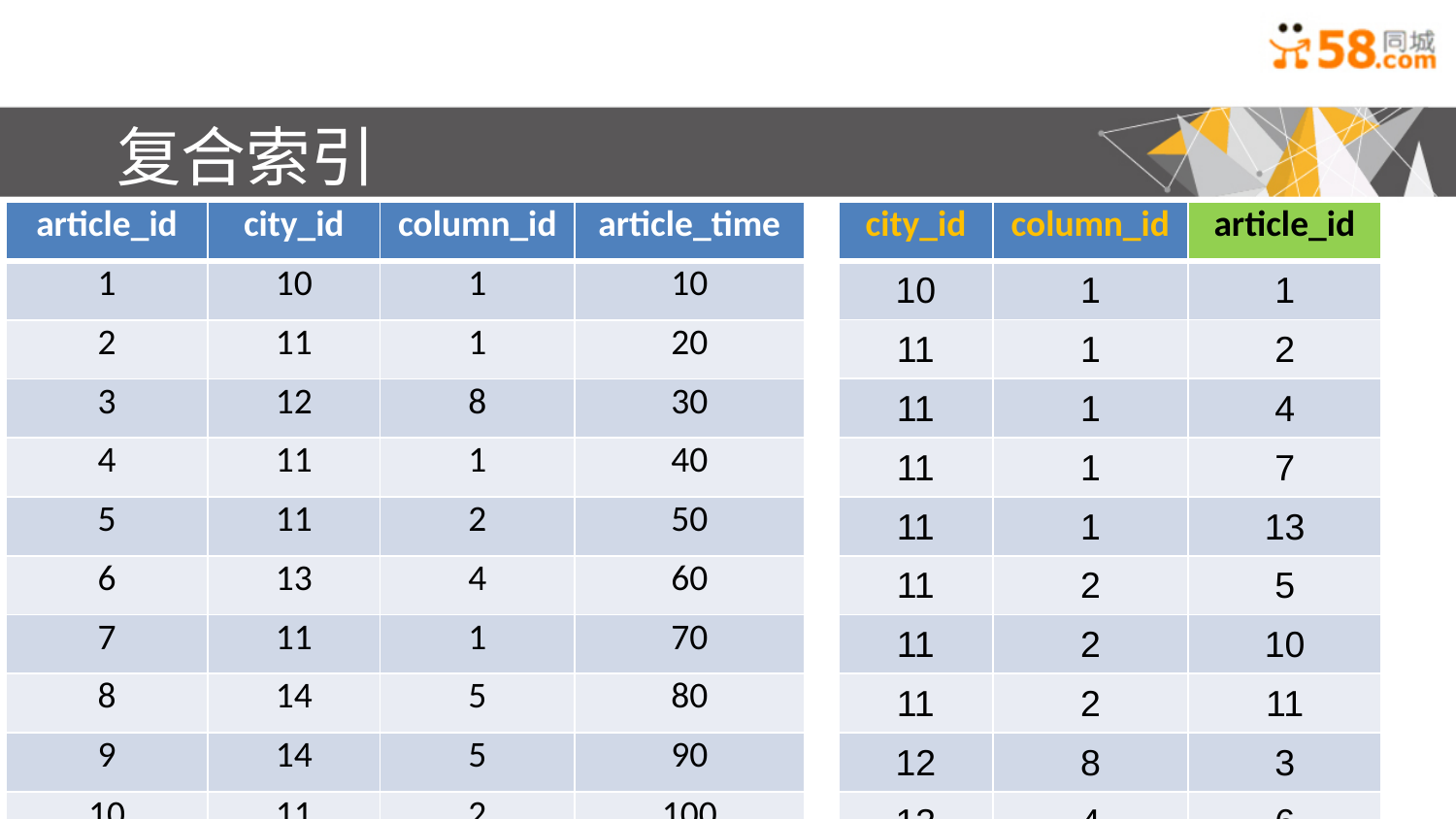

复合索引
| city\_id | column\_id | article\_id |
| --- | --- | --- |
| 10 | 1 | 1 |
| 11 | 1 | 2 |
| 11 | 1 | 4 |
| 11 | 1 | 7 |
| 11 | 1 | 13 |
| 11 | 2 | 5 |
| 11 | 2 | 10 |
| 11 | 2 | 11 |
| 12 | 8 | 3 |
| 13 | 4 | 6 |
| 14 | 5 | 8 |
| 14 | 5 | 9 |
| 15 | 6 | 12 |
| article\_id | city\_id | column\_id | article\_time |
| --- | --- | --- | --- |
| 1 | 10 | 1 | 10 |
| 2 | 11 | 1 | 20 |
| 3 | 12 | 8 | 30 |
| 4 | 11 | 1 | 40 |
| 5 | 11 | 2 | 50 |
| 6 | 13 | 4 | 60 |
| 7 | 11 | 1 | 70 |
| 8 | 14 | 5 | 80 |
| 9 | 14 | 5 | 90 |
| 10 | 11 | 2 | 100 |
| 11 | 11 | 2 | 110 |
| 12 | 15 | 6 | 120 |
| 13 | 11 | 1 | 130 |